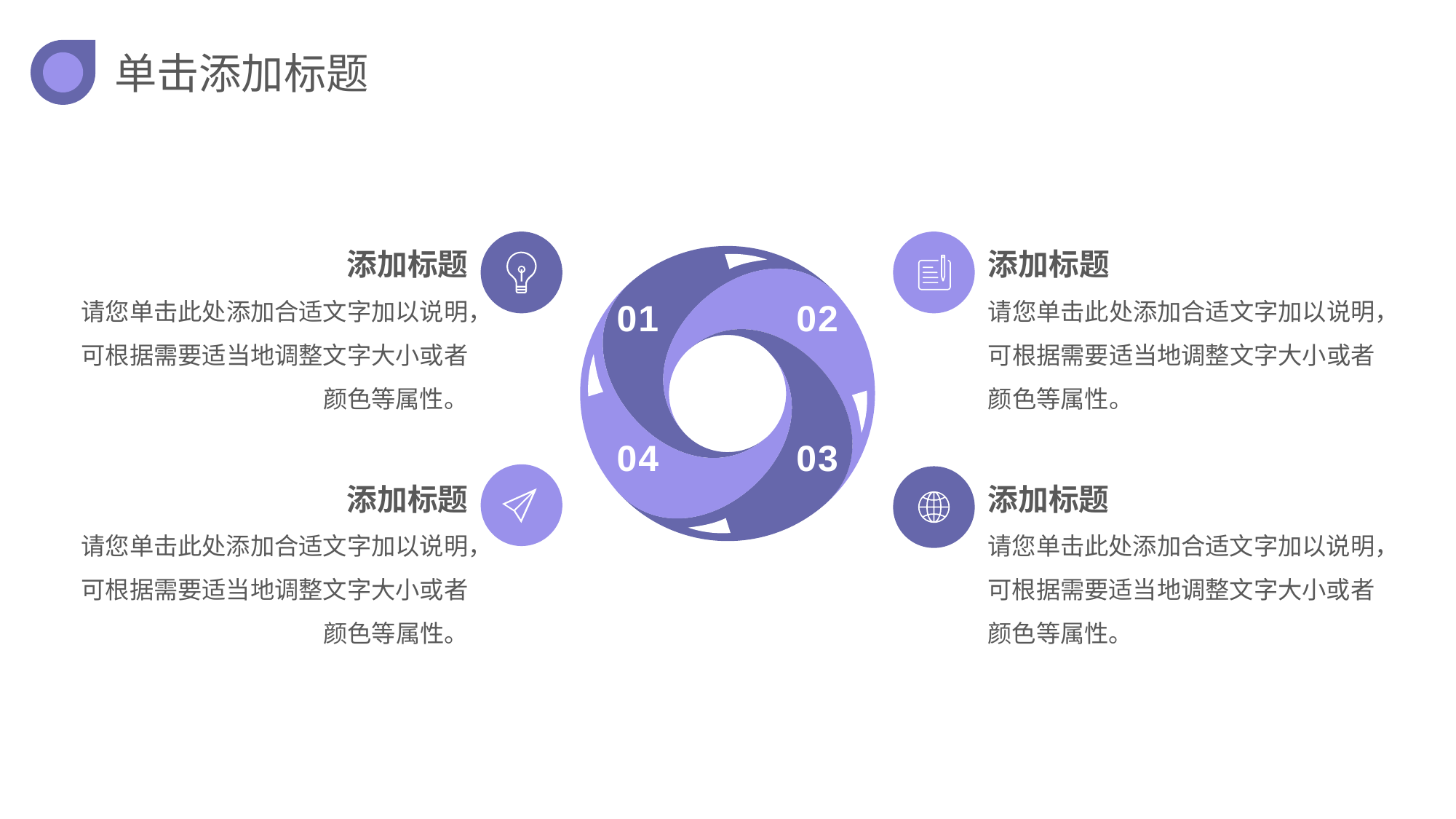

单击添加标题

01
02
04
03
添加标题
请您单击此处添加合适文字加以说明，可根据需要适当地调整文字大小或者颜色等属性。

添加标题
请您单击此处添加合适文字加以说明，可根据需要适当地调整文字大小或者颜色等属性。

添加标题
请您单击此处添加合适文字加以说明，可根据需要适当地调整文字大小或者颜色等属性。

添加标题
请您单击此处添加合适文字加以说明，可根据需要适当地调整文字大小或者颜色等属性。